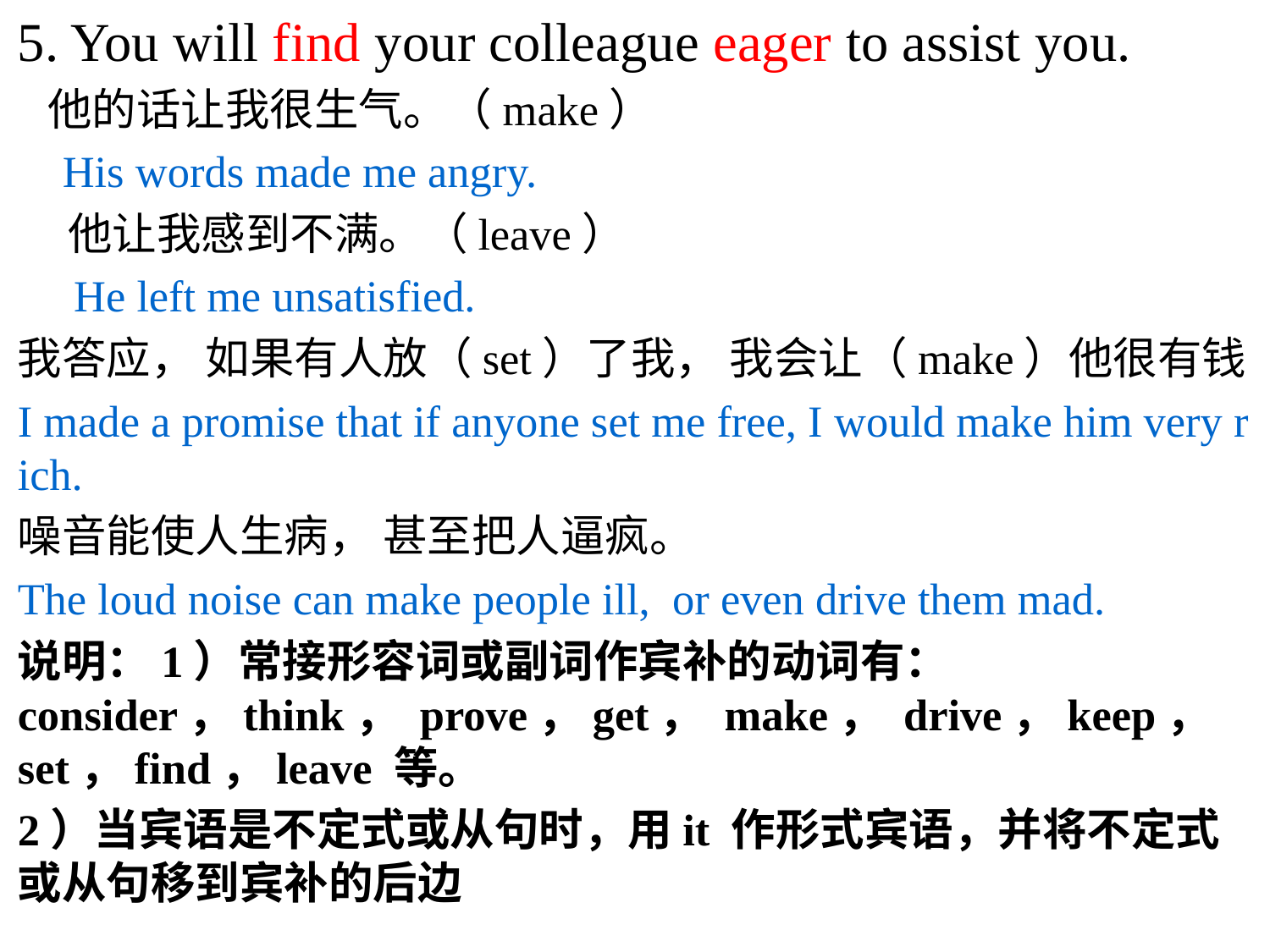

5. You will find your colleague eager to assist you.
  他的话让我很生气。（make）
    His words made me angry.
    他让我感到不满。（leave）
     He left me unsatisfied.
我答应， 如果有人放（set）了我， 我会让（make）他很有钱
I made a promise that if anyone set me free, I would make him very rich.
噪音能使人生病， 甚至把人逼疯。
The loud noise can make people ill,  or even drive them mad.
说明：1）常接形容词或副词作宾补的动词有： consider，think， prove，get， make， drive，keep， set，find，leave 等。
2）当宾语是不定式或从句时，用it 作形式宾语，并将不定式或从句移到宾补的后边